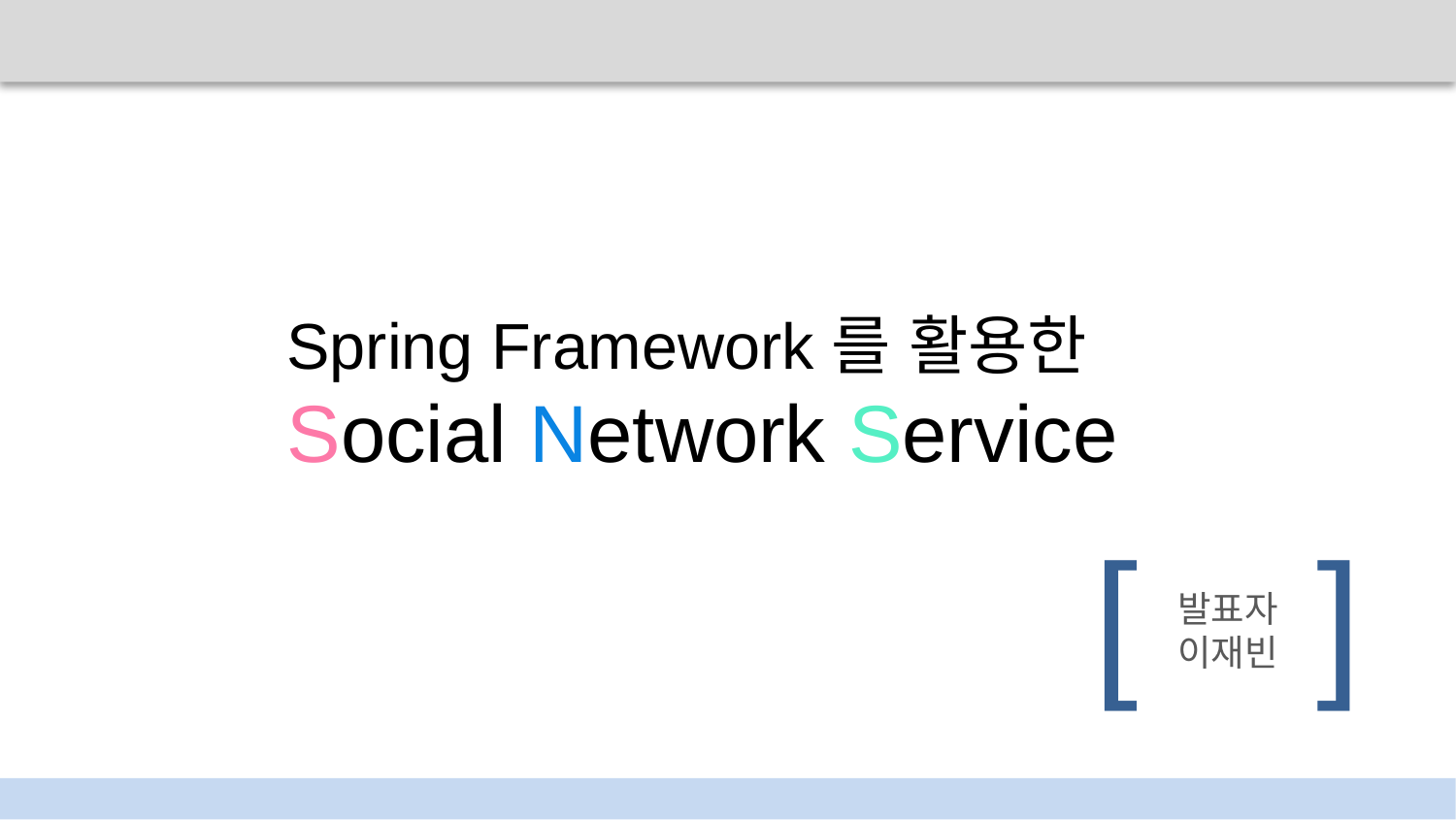

Spring Framework를 활용한
Social Network Service
[    ]
발표자
이재빈